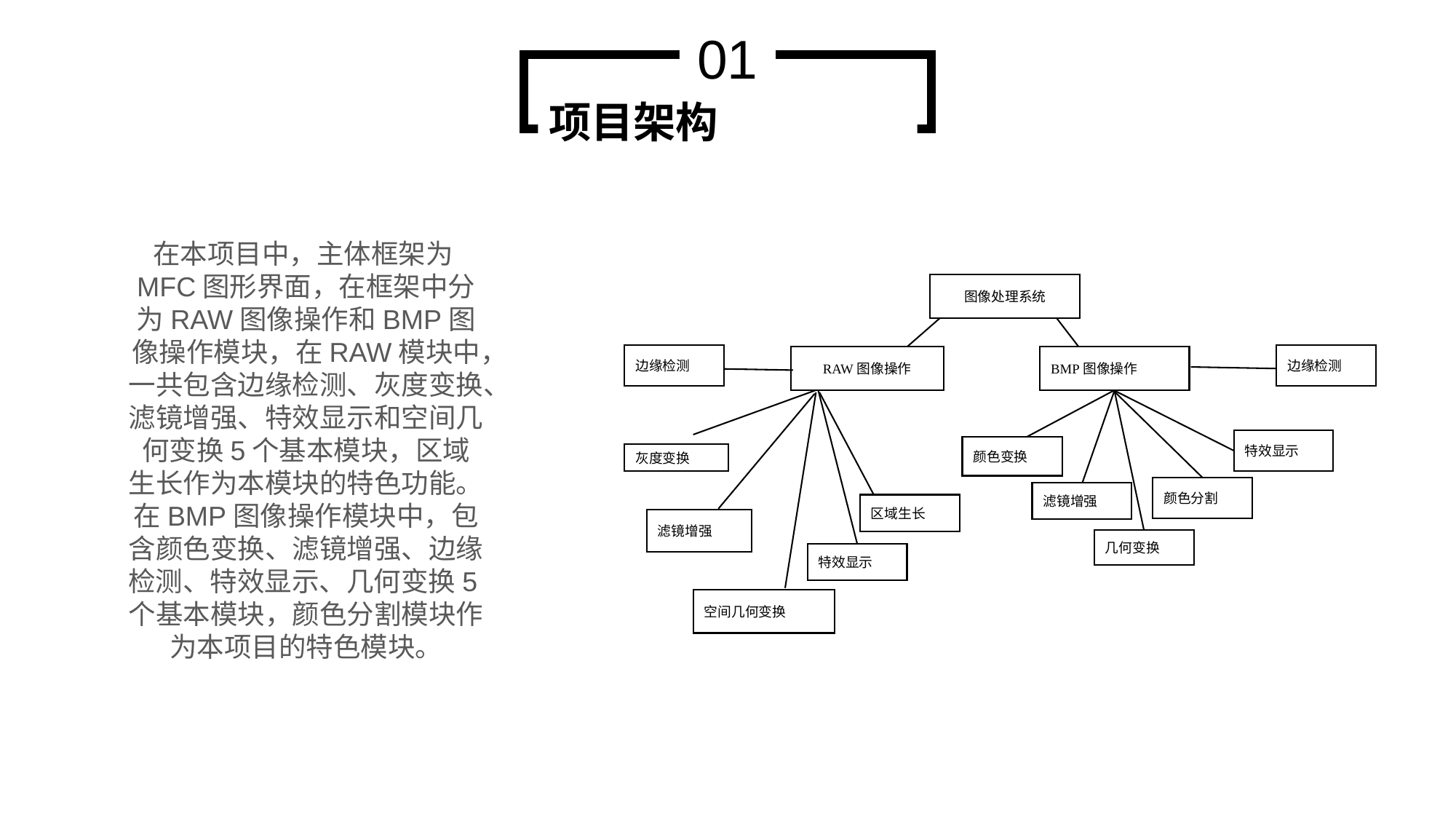

01

项目架构
在本项目中，主体框架为MFC图形界面，在框架中分为RAW图像操作和BMP图像操作模块，在RAW模块中，一共包含边缘检测、灰度变换、滤镜增强、特效显示和空间几何变换5个基本模块，区域生长作为本模块的特色功能。在BMP图像操作模块中，包含颜色变换、滤镜增强、边缘检测、特效显示、几何变换5个基本模块，颜色分割模块作为本项目的特色模块。

图像处理系统
边缘检测
边缘检测
RAW图像操作
BMP图像操作
特效显示
灰度变换
颜色变换
颜色分割
滤镜增强
区域生长
滤镜增强
几何变换
特效显示
空间几何变换